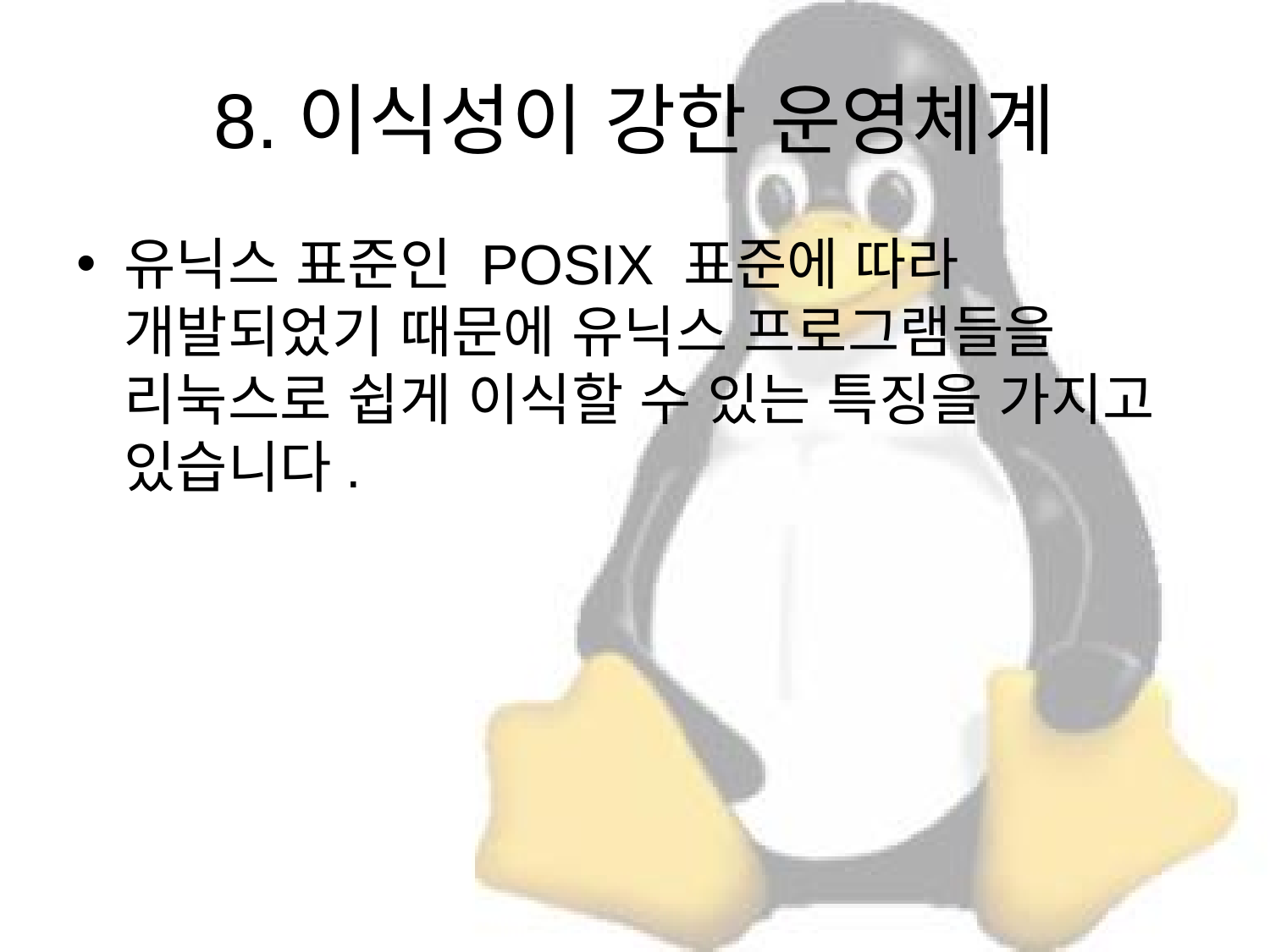

# 8.이식성이 강한 운영체계
유닉스 표준인 POSIX 표준에 따라 개발되었기 때문에 유닉스 프로그램들을 리눅스로 쉽게 이식할 수 있는 특징을 가지고 있습니다.